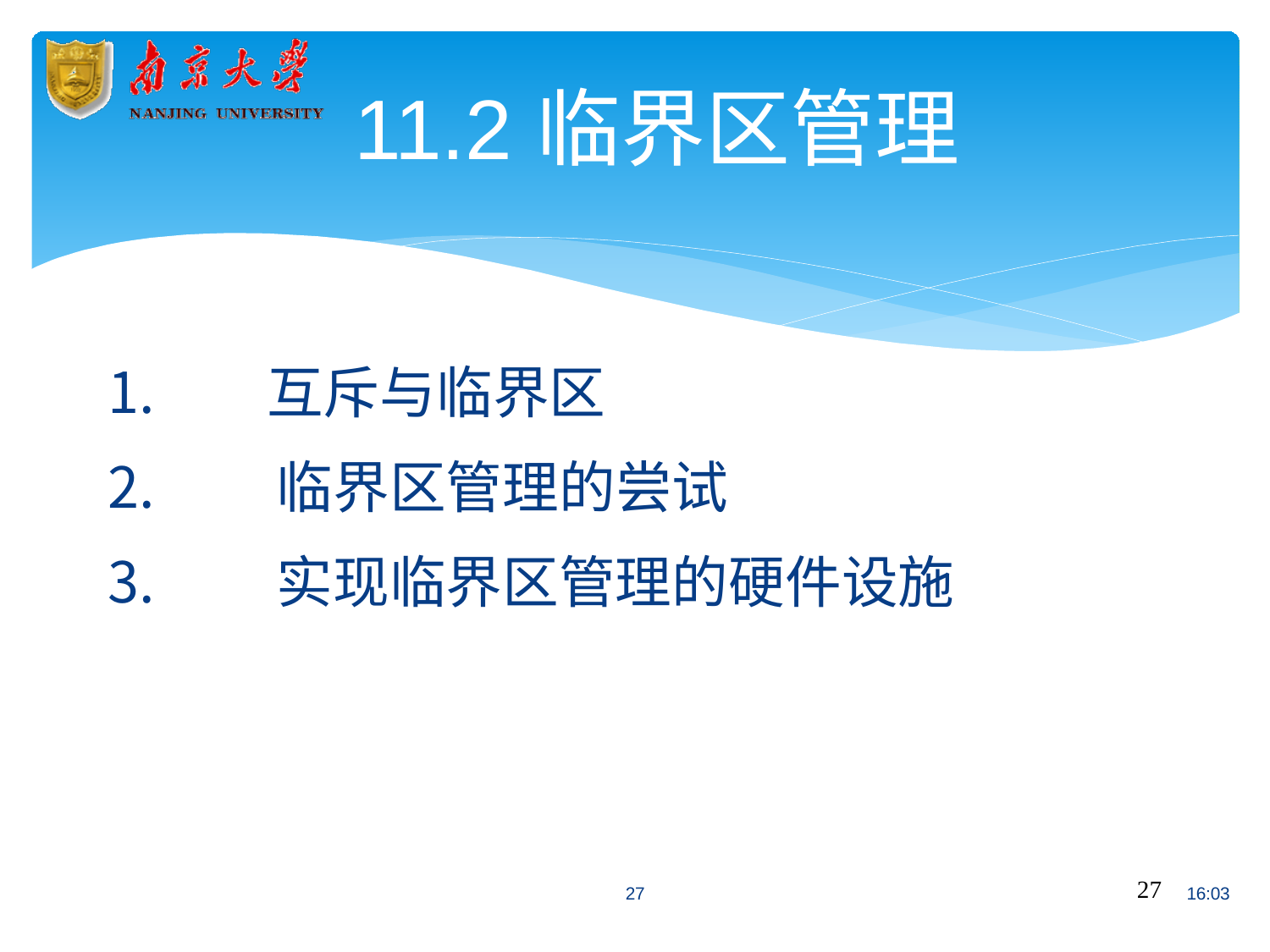

# 11.2	临界区管理

互斥与临界区
临界区管理的尝试
实现临界区管理的硬件设施
27
27
16:03